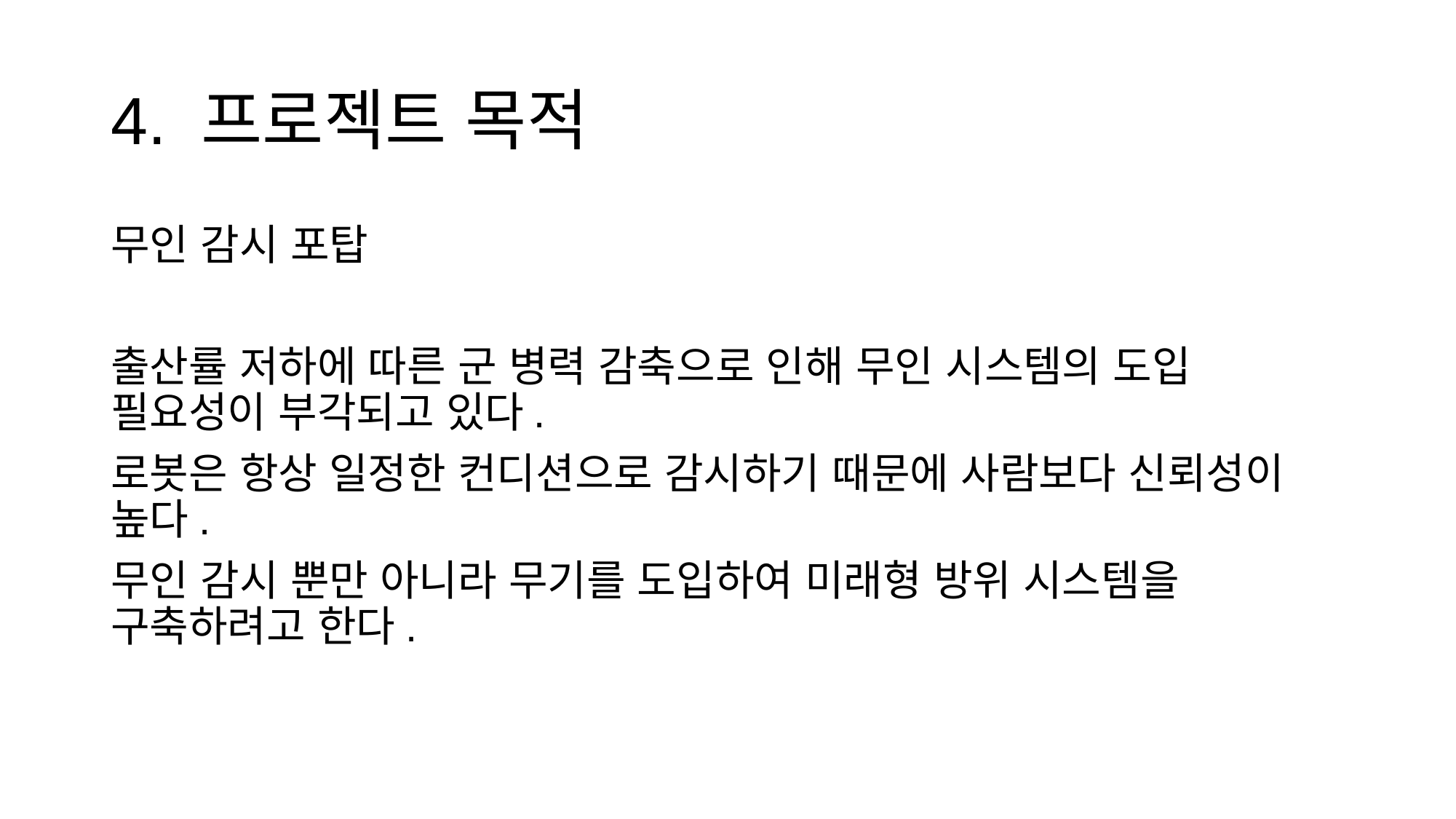

# 4. 프로젝트 목적
무인 감시 포탑

출산률 저하에 따른 군 병력 감축으로 인해 무인 시스템의 도입 필요성이 부각되고 있다.
로봇은 항상 일정한 컨디션으로 감시하기 때문에 사람보다 신뢰성이 높다.
무인 감시 뿐만 아니라 무기를 도입하여 미래형 방위 시스템을 구축하려고 한다.